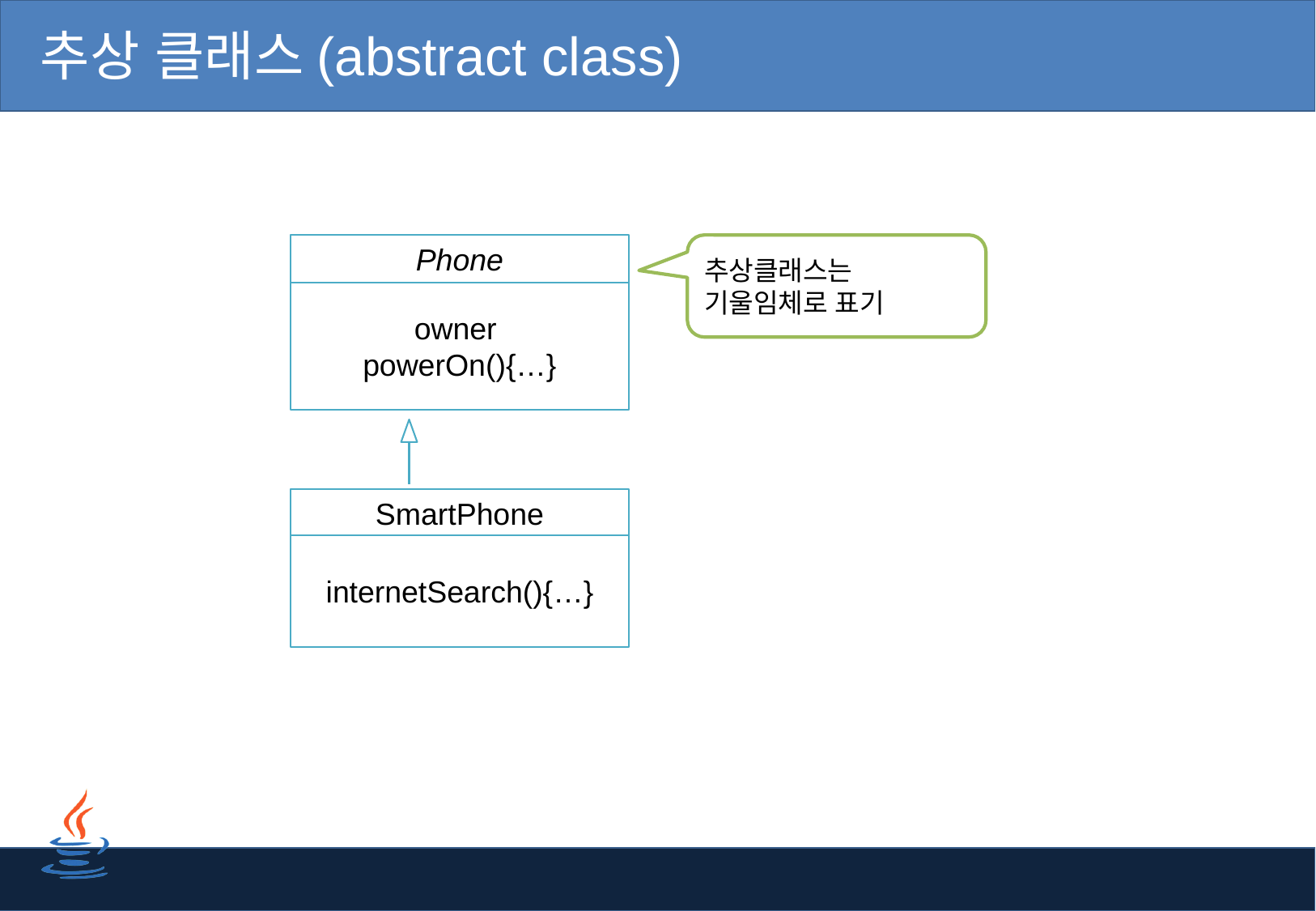

# 추상 클래스(abstract class)

Phone

추상클래스는 기울임체로 표기

owner
powerOn(){…}

SmartPhone

internetSearch(){…}

3